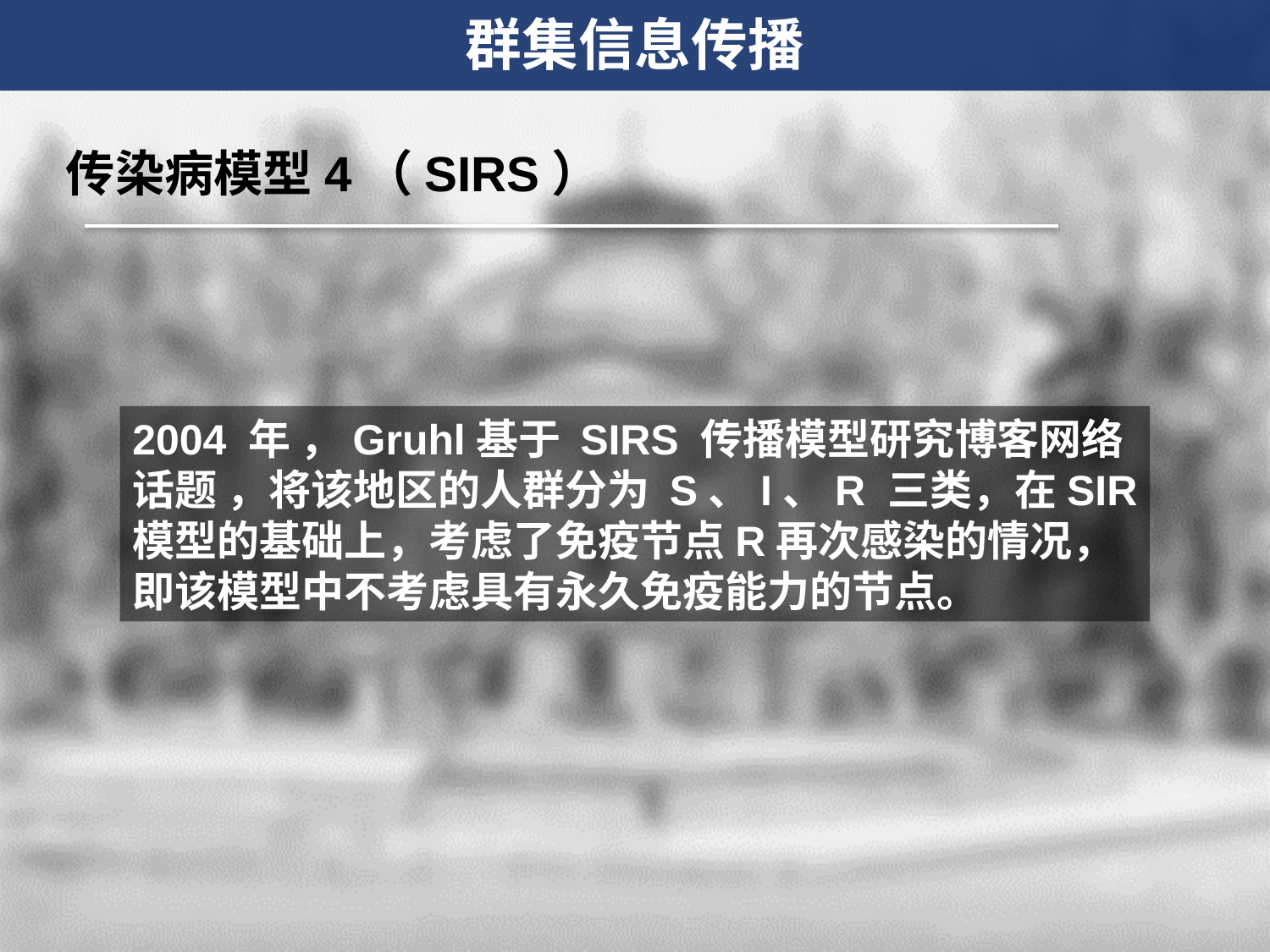

群集信息传播
传染病模型4（SIRS）
2004 年 ，Gruhl基于 SIRS 传播模型研究博客网络话题 ，将该地区的人群分为 S、I、R 三类，在SIR模型的基础上，考虑了免疫节点R再次感染的情况，即该模型中不考虑具有永久免疫能力的节点。